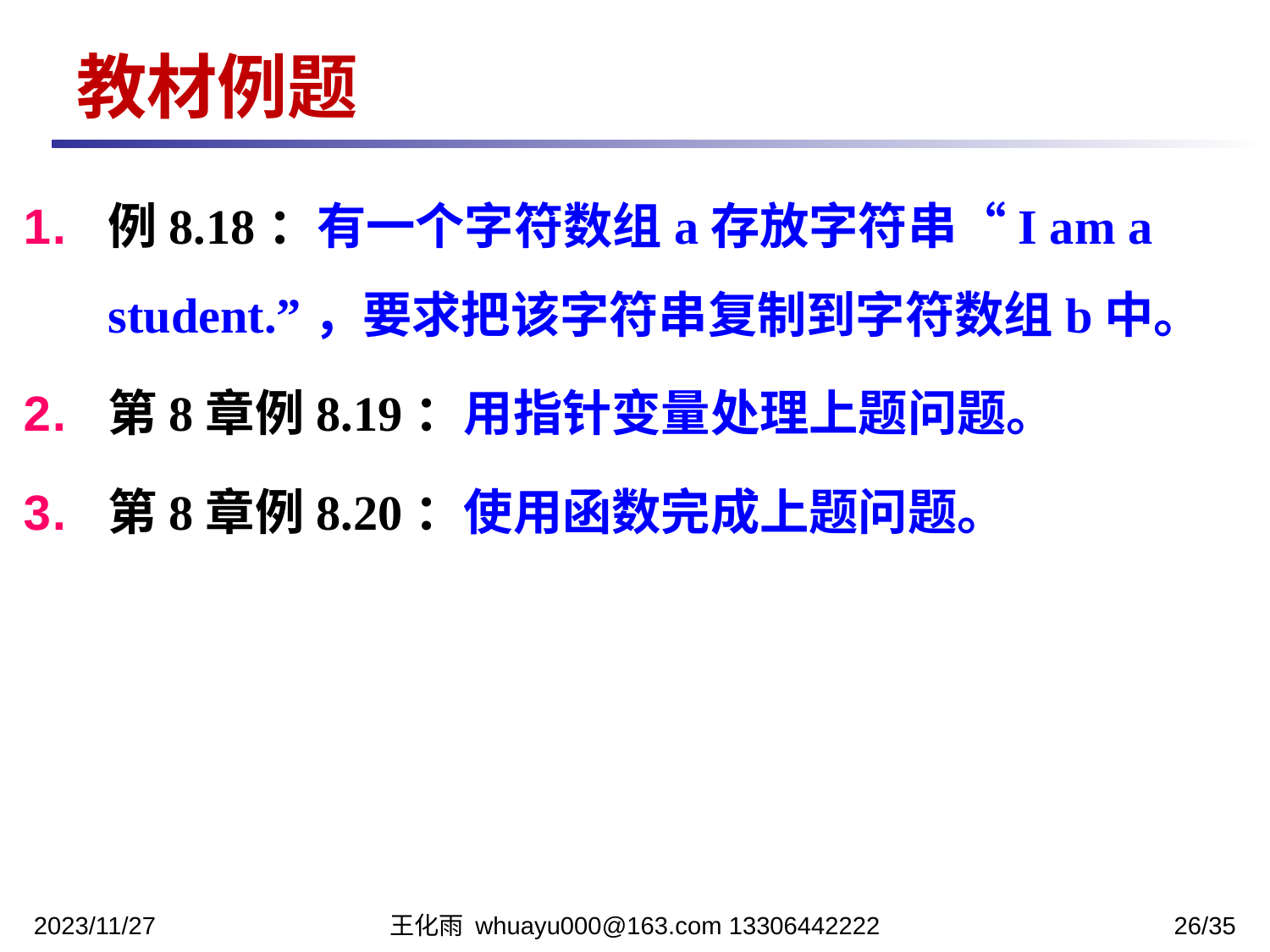

教材例题
例8.18：有一个字符数组a存放字符串“I am a student.”，要求把该字符串复制到字符数组b中。
第8章例8.19：用指针变量处理上题问题。
第8章例8.20：使用函数完成上题问题。
2023/11/27
王化雨 whuayu000@163.com 13306442222
26/35